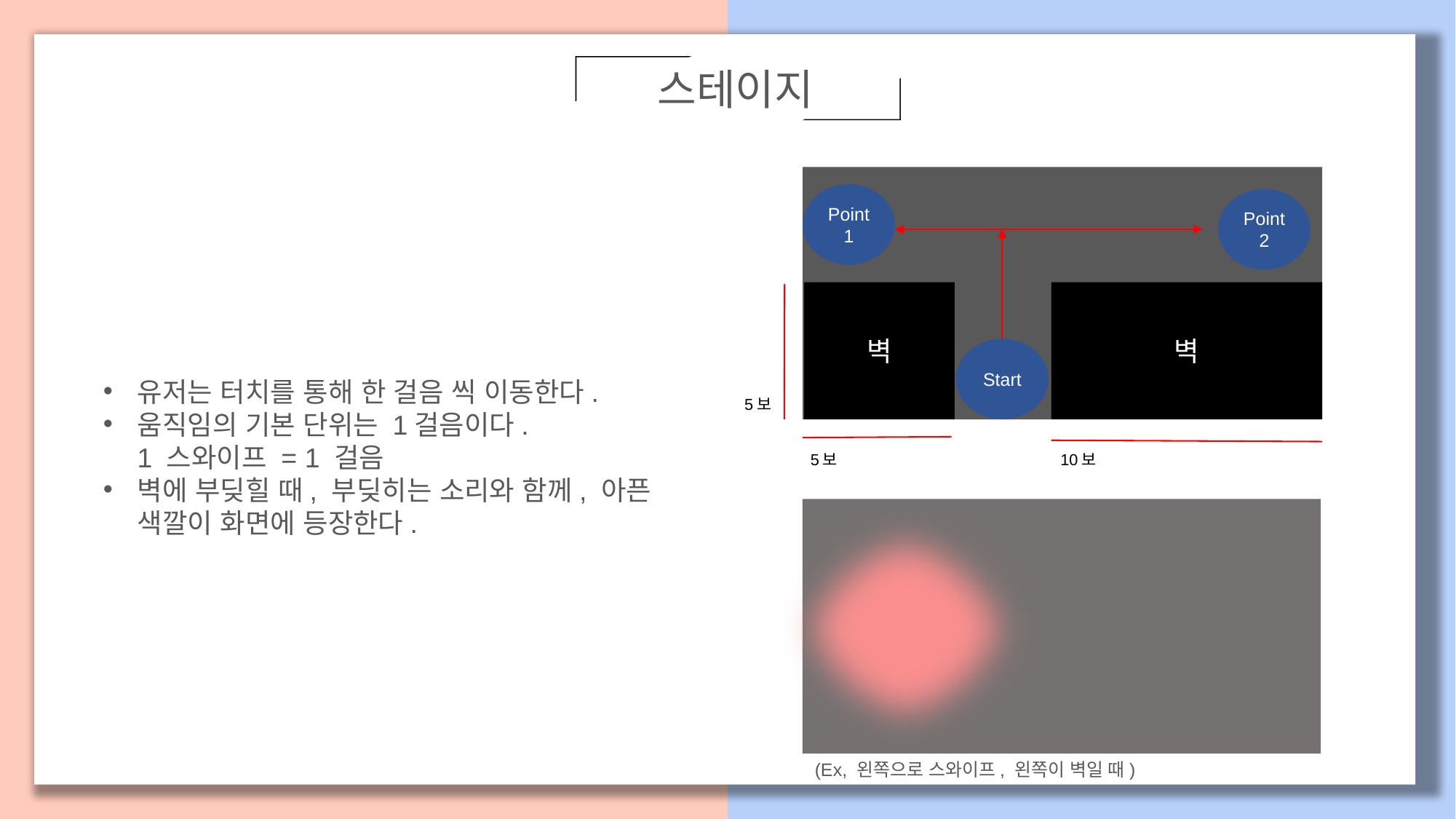

스테이지

Point1
Point2
벽
벽
Start
유저는 터치를 통해 한 걸음 씩 이동한다.
움직임의 기본 단위는 1걸음이다.
1 스와이프 = 1 걸음
벽에 부딪힐 때, 부딪히는 소리와 함께, 아픈 색깔이 화면에 등장한다.
5보
5보
10보

(Ex, 왼쪽으로 스와이프, 왼쪽이 벽일 때)